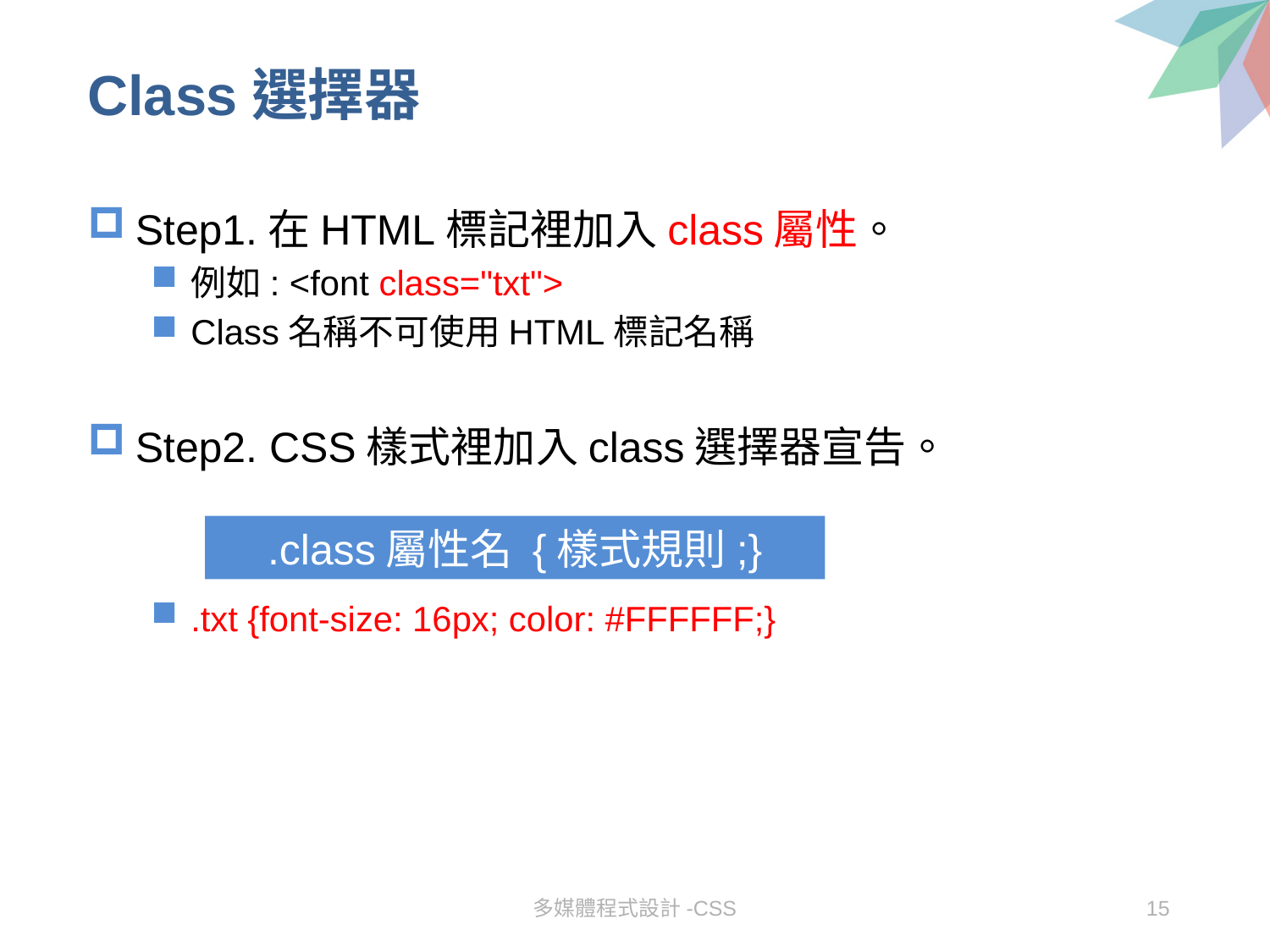

# Class選擇器
Step1.在HTML標記裡加入class屬性。
例如: <font class="txt">
Class名稱不可使用HTML標記名稱

Step2. CSS樣式裡加入class選擇器宣告。

.txt {font-size: 16px; color: #FFFFFF;}

.class屬性名 {樣式規則;}
多媒體程式設計-CSS
15